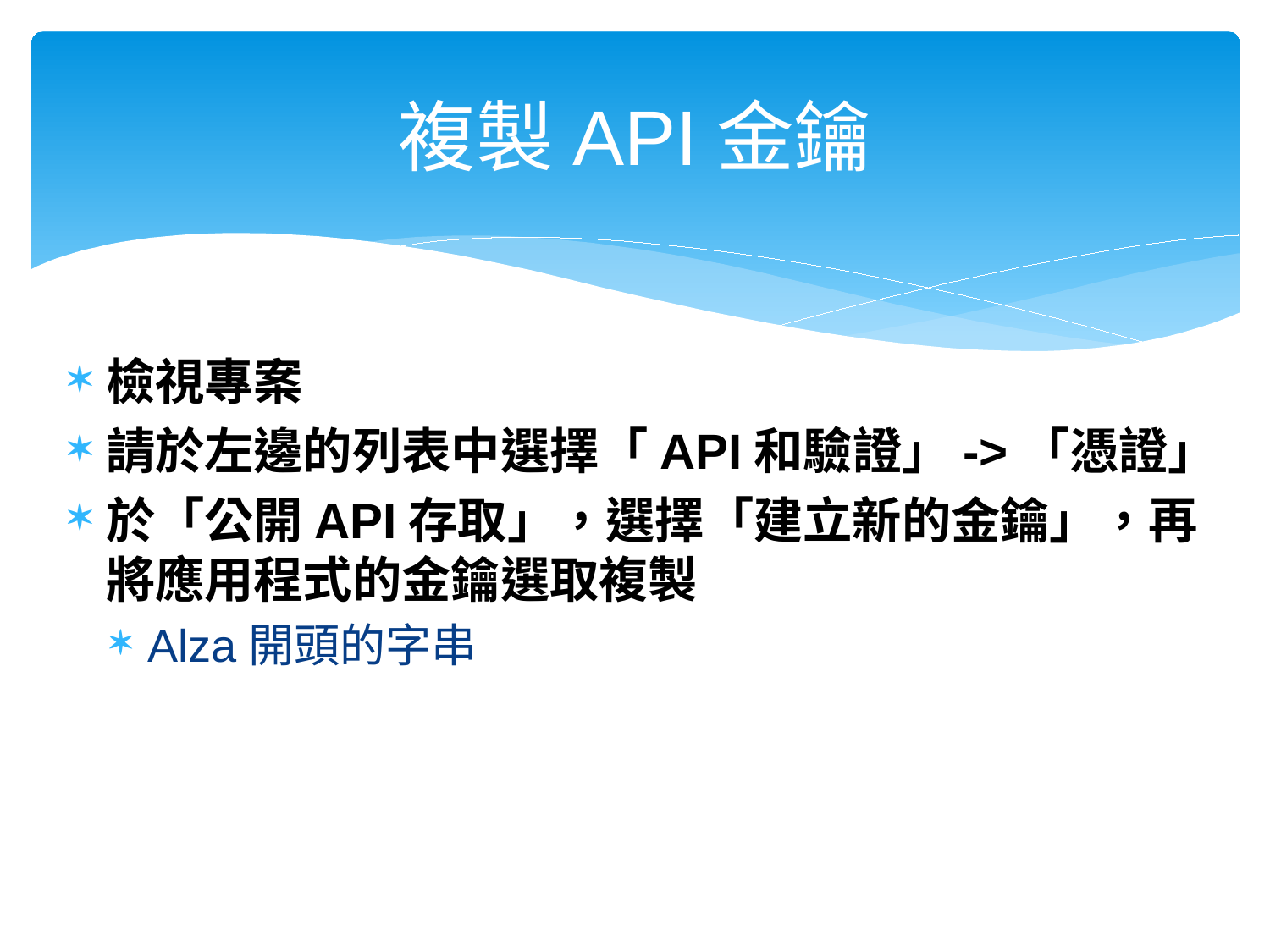

# 複製API金鑰
檢視專案
請於左邊的列表中選擇「API和驗證」->「憑證」
於「公開API存取」，選擇「建立新的金鑰」，再將應用程式的金鑰選取複製
Alza開頭的字串